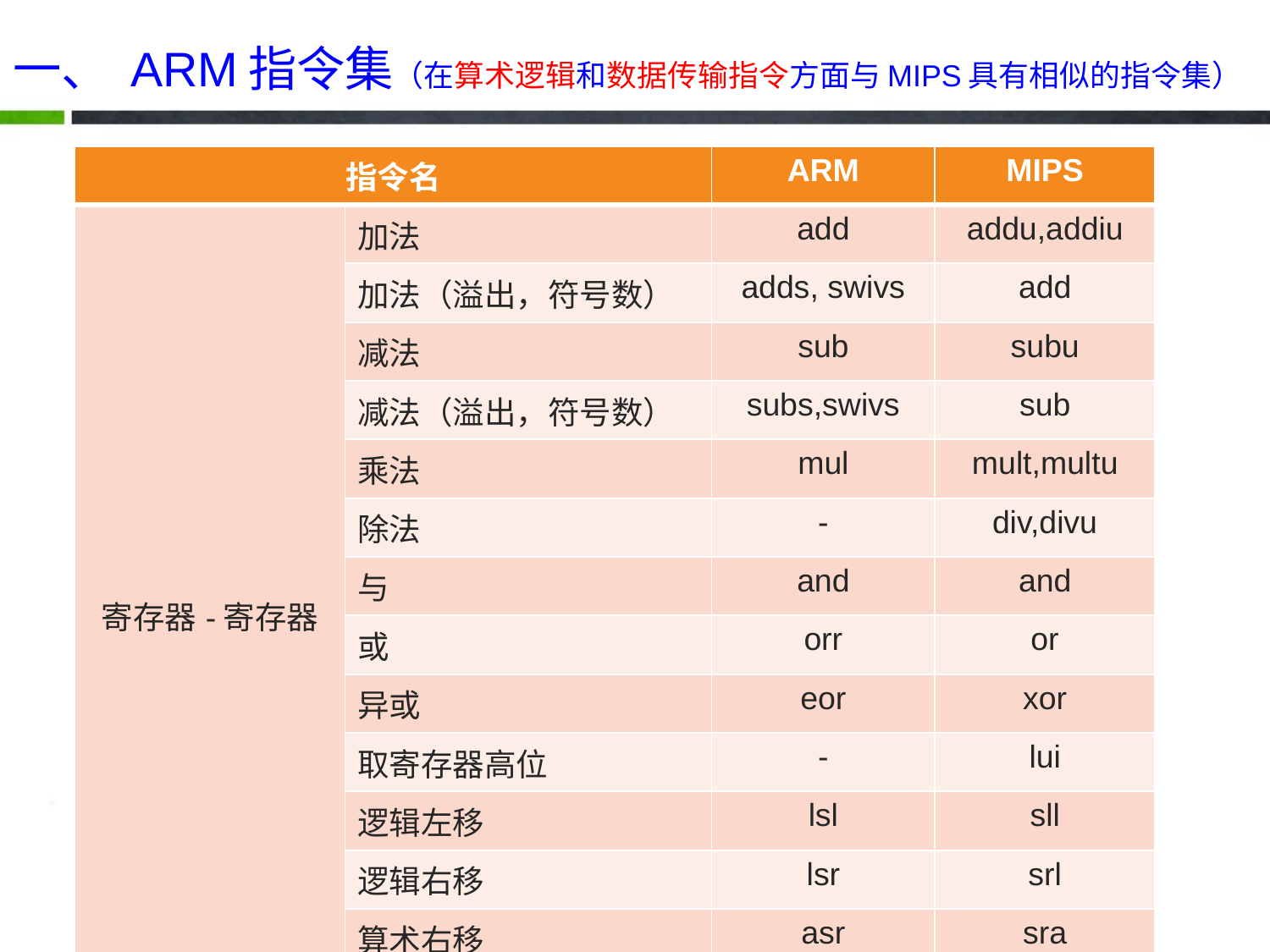

# 一、 ARM指令集（在算术逻辑和数据传输指令方面与MIPS具有相似的指令集）
| 指令名 |  | ARM | MIPS |
| --- | --- | --- | --- |
| 寄存器-寄存器 | 加法 | add | addu,addiu |
|  | 加法（溢出，符号数） | adds, swivs | add |
|  | 减法 | sub | subu |
|  | 减法（溢出，符号数） | subs,swivs | sub |
|  | 乘法 | mul | mult,multu |
|  | 除法 | - | div,divu |
|  | 与 | and | and |
|  | 或 | orr | or |
|  | 异或 | eor | xor |
|  | 取寄存器高位 | - | lui |
|  | 逻辑左移 | lsl | sll |
|  | 逻辑右移 | lsr | srl |
|  | 算术右移 | asr | sra |
|  | 比较 | cmp,tst,teq | slt sltu |
30